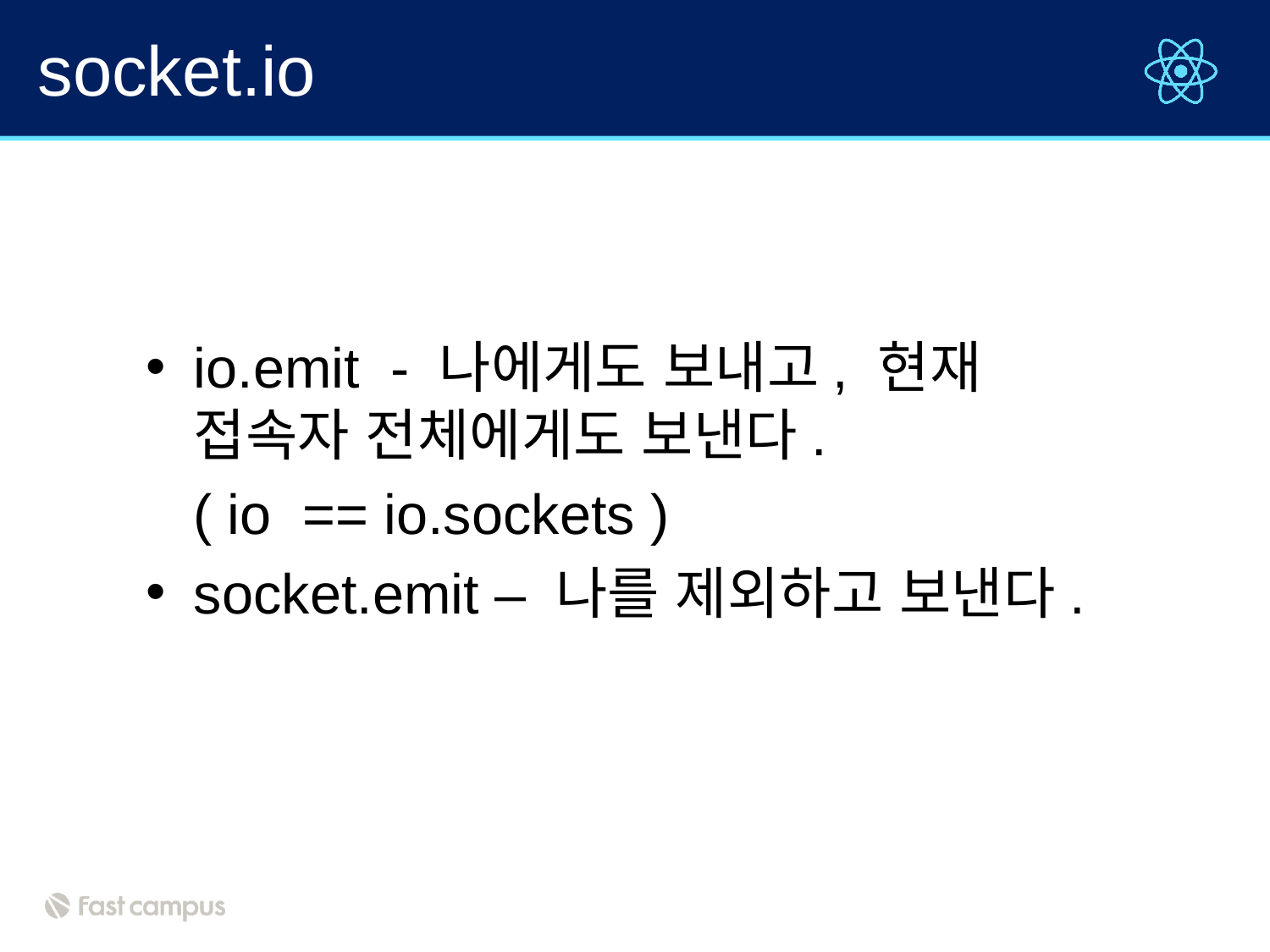

# socket.io

io.emit  - 나에게도 보내고, 현재 접속자 전체에게도 보낸다.
   ( io  == io.sockets )
socket.emit – 나를 제외하고 보낸다.